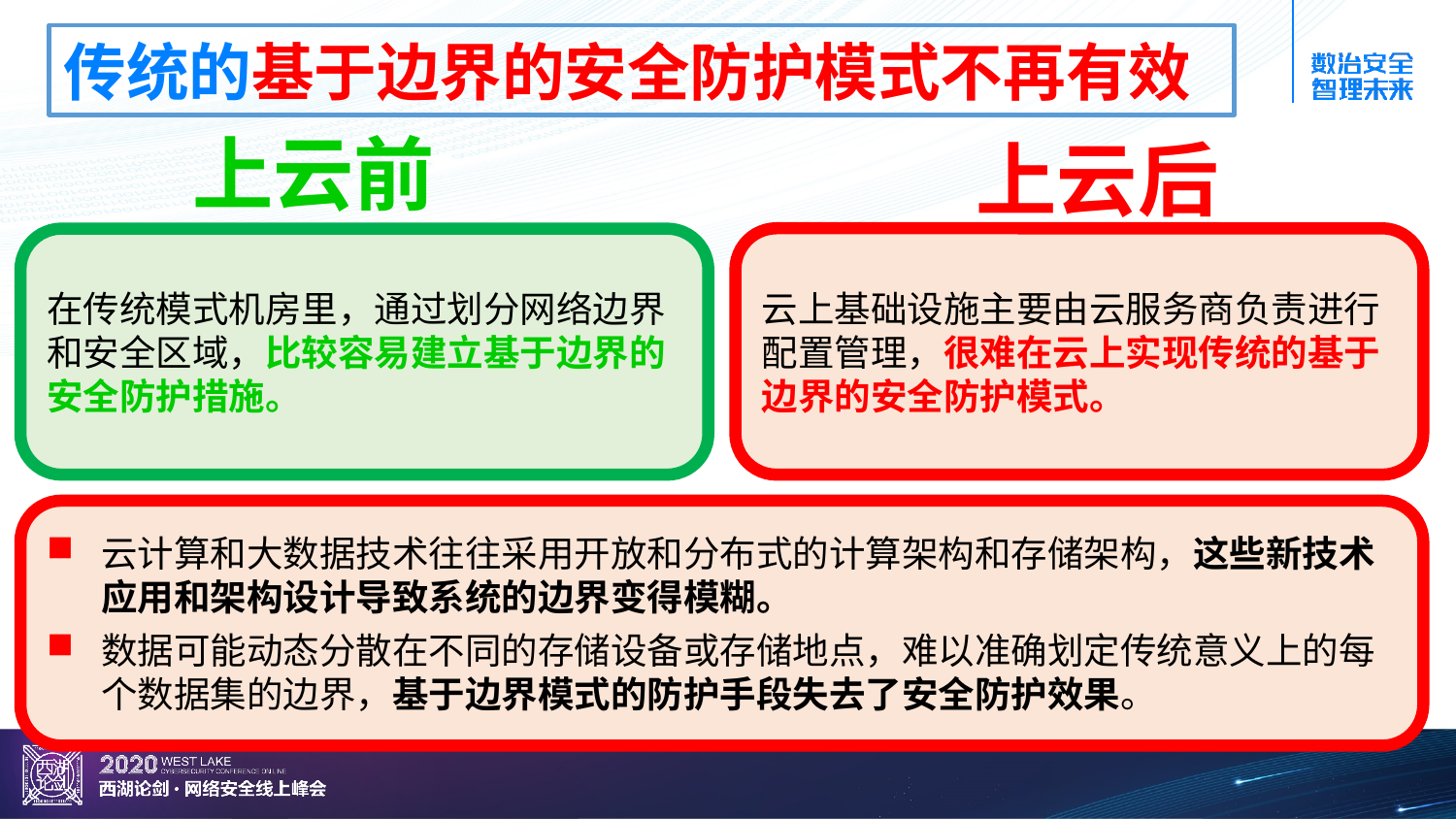

传统的基于边界的安全防护模式不再有效
上云前
上云后
云上基础设施主要由云服务商负责进行配置管理，很难在云上实现传统的基于边界的安全防护模式。
在传统模式机房里，通过划分网络边界和安全区域，比较容易建立基于边界的安全防护措施。
云计算和大数据技术往往采用开放和分布式的计算架构和存储架构，这些新技术应用和架构设计导致系统的边界变得模糊。
数据可能动态分散在不同的存储设备或存储地点，难以准确划定传统意义上的每个数据集的边界，基于边界模式的防护手段失去了安全防护效果。